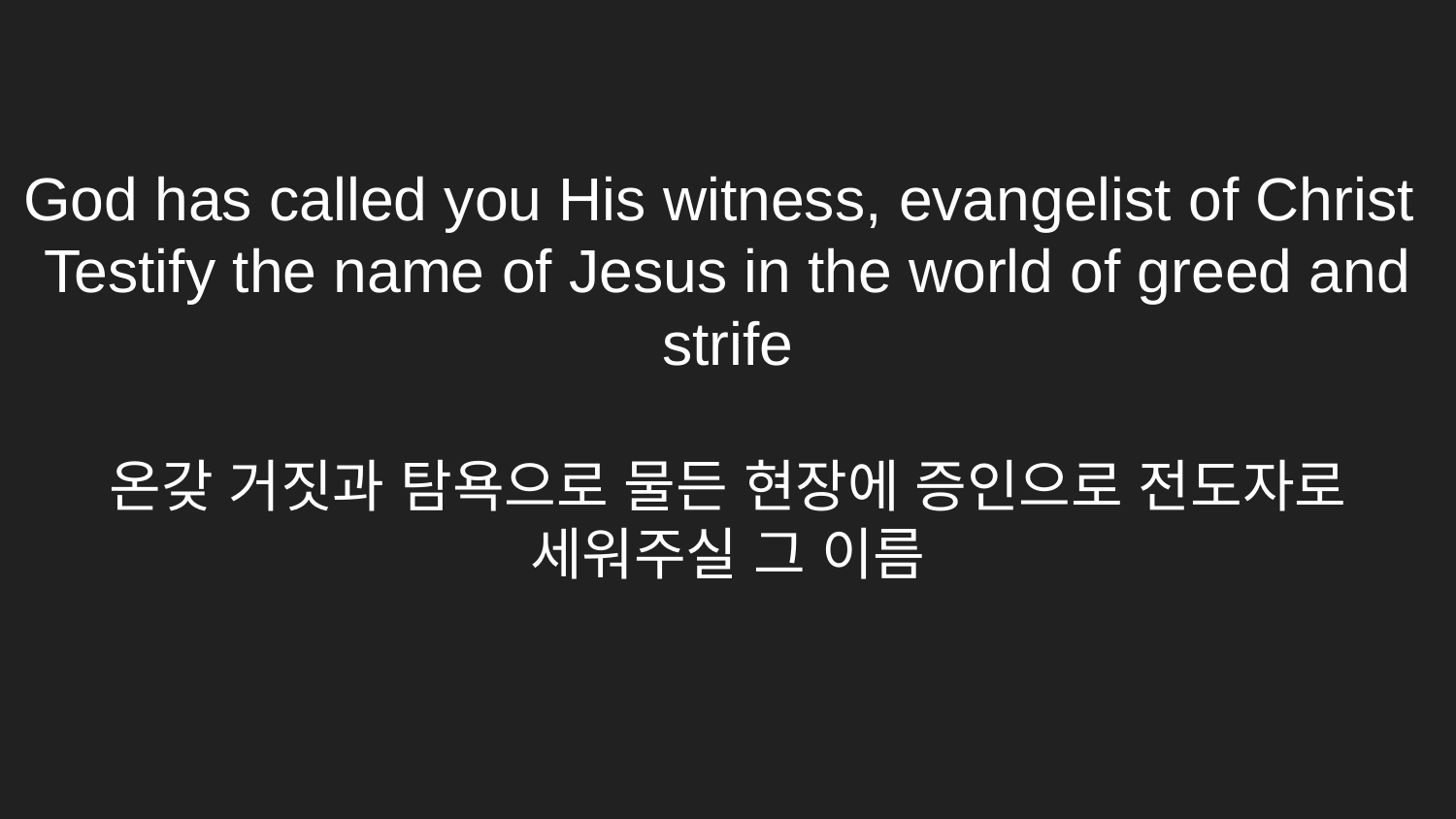

# God has called you His witness, evangelist of Christ Testify the name of Jesus in the world of greed and strife
온갖 거짓과 탐욕으로 물든 현장에 증인으로 전도자로 세워주실 그 이름